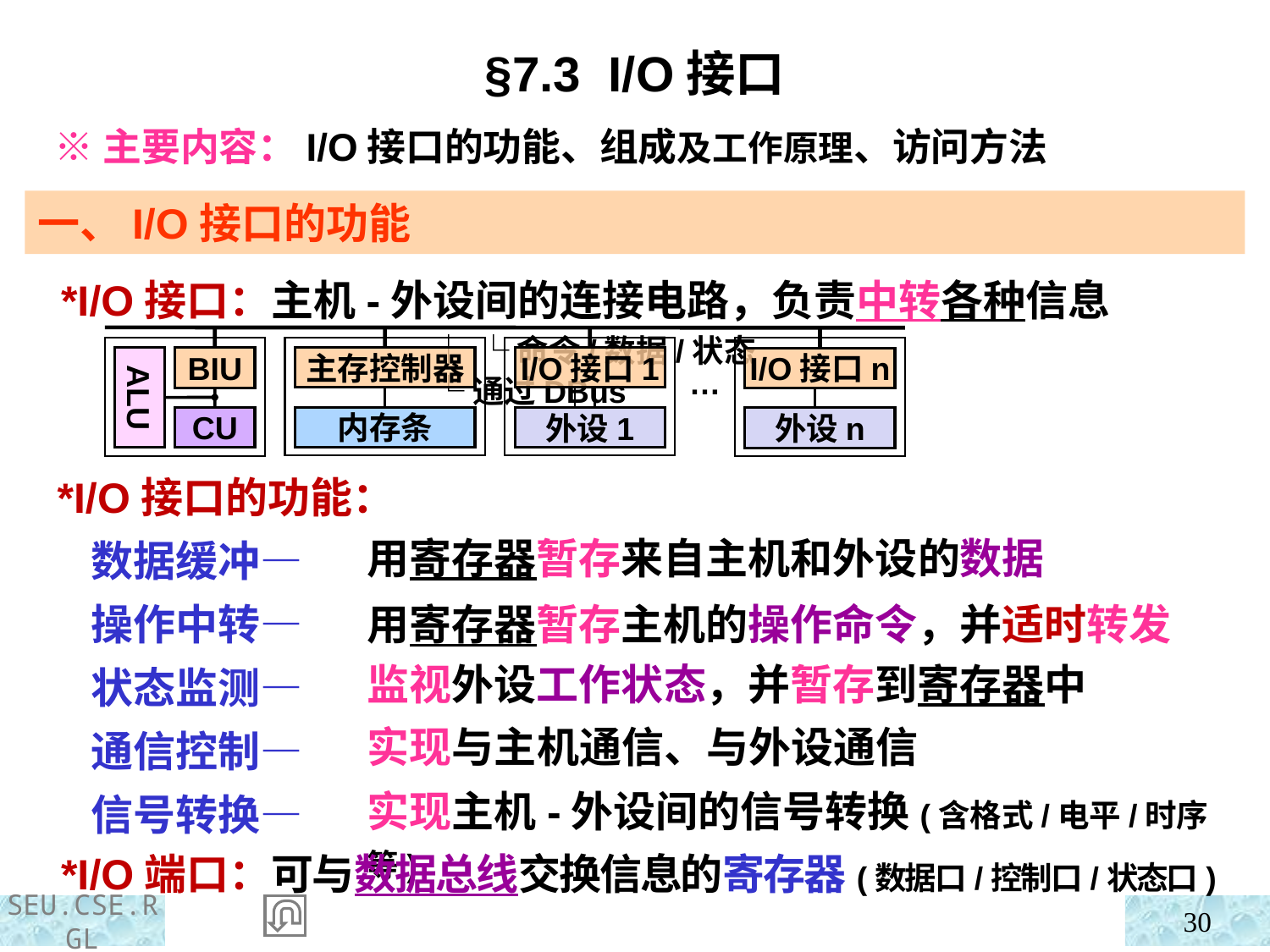

§7.3  I/O接口
  ※主要内容：I/O接口的功能、组成及工作原理、访问方法
一、I/O接口的功能
  *I/O接口：主机-外设间的连接电路，负责中转各种信息
                                                       │  └命令/数据/状态
                                                       └通过DBus

ALU
BIU
主存控制器
I/O接口1
I/O接口n
…
外设1
CU
内存条
外设n
  *I/O接口的功能：
     数据缓冲—
     操作中转—
     状态监测—
     通信控制—
     信号转换—
用寄存器暂存来自主机和外设的数据
用寄存器暂存主机的操作命令，并适时转发
监视外设工作状态，并暂存到寄存器中
实现与主机通信、与外设通信
实现主机-外设间的信号转换(含格式/电平/时序等)
  *I/O端口：可与数据总线交换信息的寄存器(数据口/控制口/状态口)

30